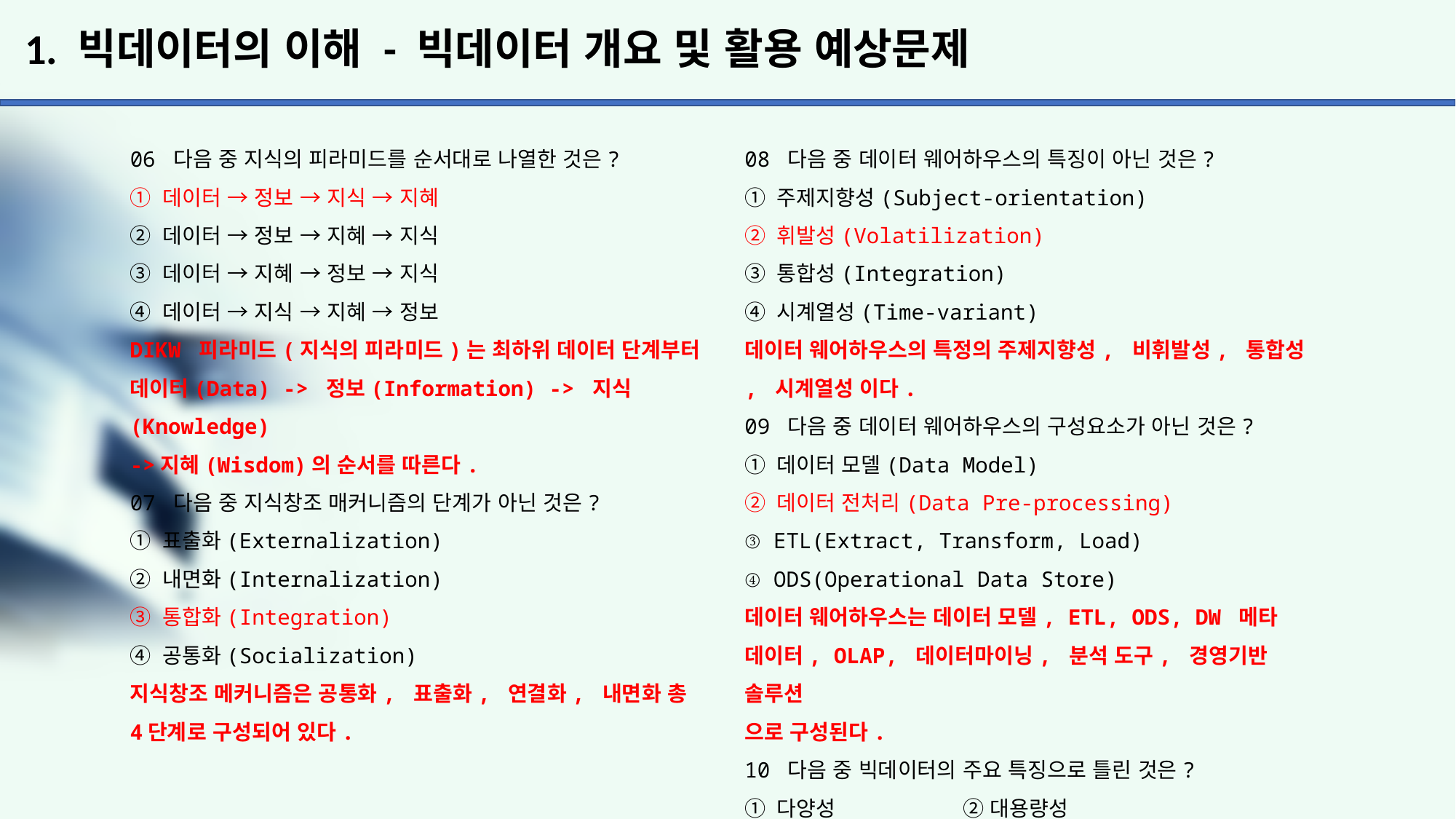

# 1. 빅데이터의 이해 - 빅데이터 개요 및 활용 예상문제
06 다음 중 지식의 피라미드를 순서대로 나열한 것은?
① 데이터 → 정보 → 지식 → 지혜
② 데이터 → 정보 → 지혜 → 지식
③ 데이터 → 지혜 → 정보 → 지식
④ 데이터 → 지식 → 지혜 → 정보
DIKW 피라미드(지식의 피라미드)는 최하위 데이터 단계부터
데이터(Data) -> 정보(Information) -> 지식(Knowledge)
->지혜(Wisdom)의 순서를 따른다.
07 다음 중 지식창조 매커니즘의 단계가 아닌 것은?
① 표출화(Externalization)
② 내면화(Internalization)
③ 통합화(Integration)
④ 공통화(Socialization)
지식창조 메커니즘은 공통화, 표출화, 연결화, 내면화 총
4단계로 구성되어 있다.
08 다음 중 데이터 웨어하우스의 특징이 아닌 것은?
① 주제지향성(Subject-orientation)
② 휘발성(Volatilization)
③ 통합성(Integration)
④ 시계열성(Time-variant)
데이터 웨어하우스의 특정의 주제지향성, 비휘발성, 통합성
, 시계열성 이다.
09 다음 중 데이터 웨어하우스의 구성요소가 아닌 것은?
① 데이터 모델(Data Model)
② 데이터 전처리(Data Pre-processing)
③ ETL(Extract, Transform, Load)
④ ODS(Operational Data Store)
데이터 웨어하우스는 데이터 모델, ETL, ODS, DW 메타 데이터, OLAP, 데이터마이닝, 분석 도구, 경영기반 솔루션
으로 구성된다.
10 다음 중 빅데이터의 주요 특징으로 틀린 것은?
① 다양성		② 대용량성
③ 신속성 		④ 일관성
빅데이터의 특정은 대표적으로 3V(Volume, Velocity, Variety)가 있다.(가트너 그룹)